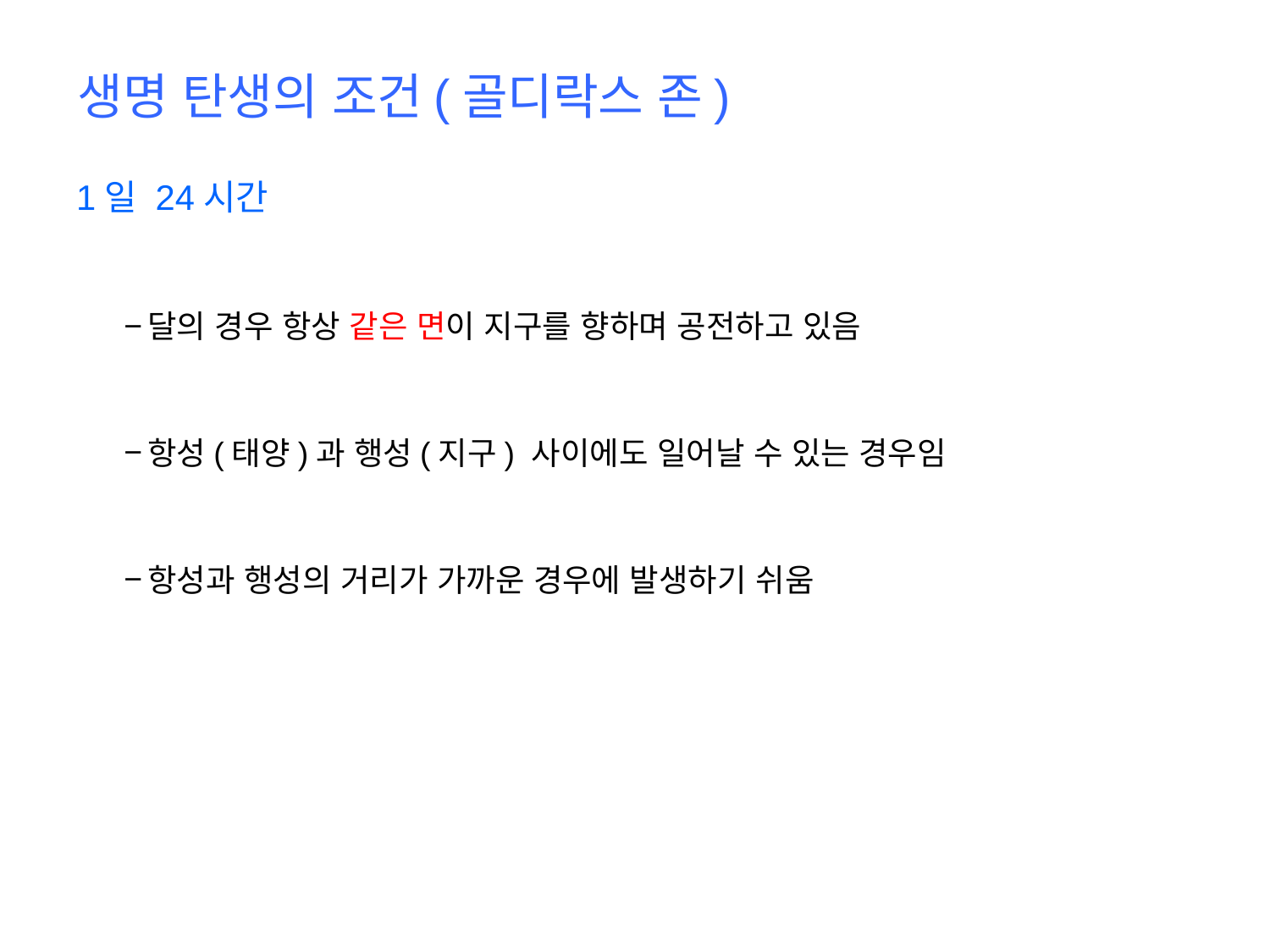

# 생명 탄생의 조건(골디락스 존)
1일 24시간

달의 경우 항상 같은 면이 지구를 향하며 공전하고 있음

항성(태양)과 행성(지구) 사이에도 일어날 수 있는 경우임

항성과 행성의 거리가 가까운 경우에 발생하기 쉬움